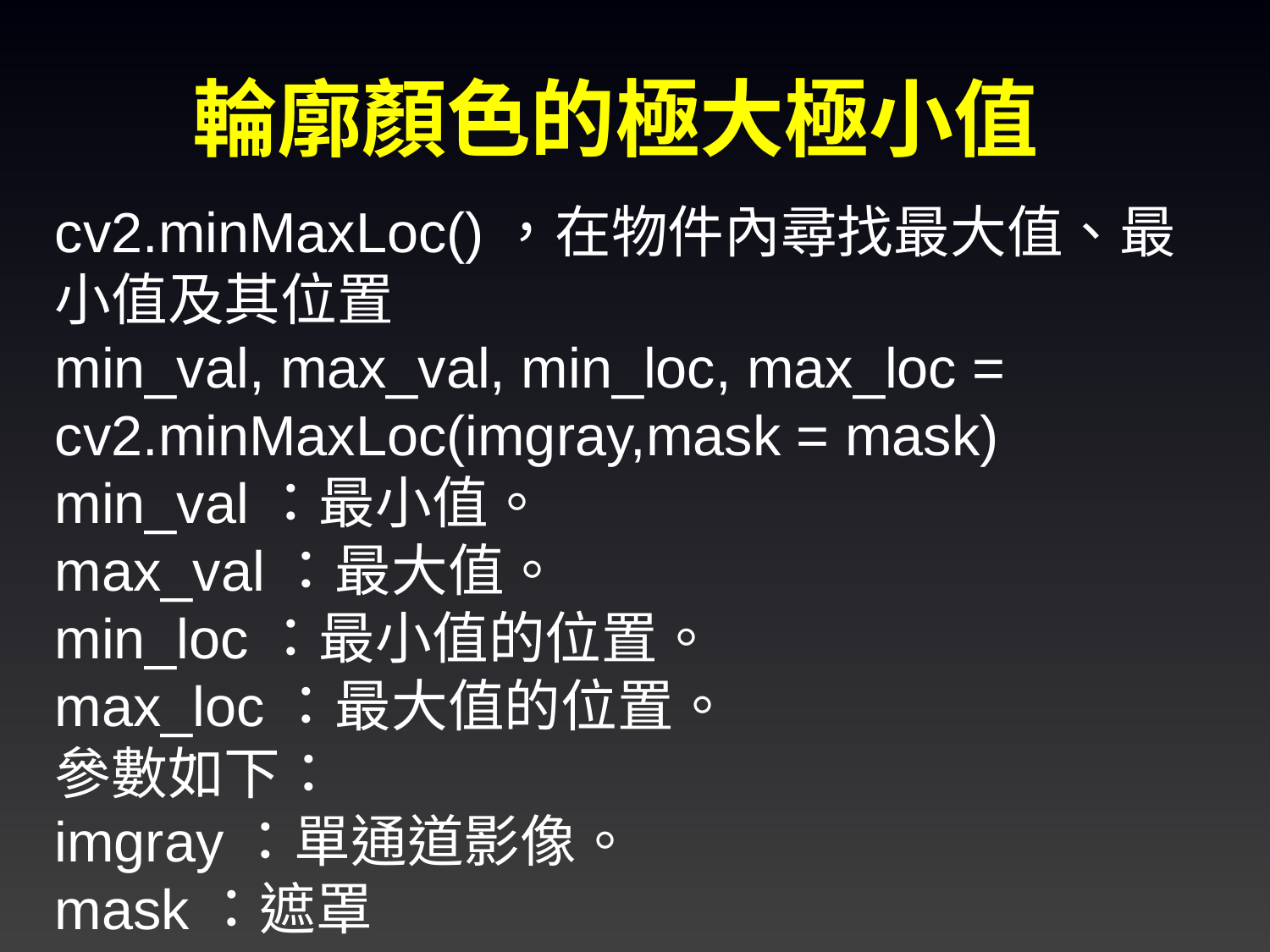

輪廓顏色的極大極小值
cv2.minMaxLoc()，在物件內尋找最大值、最小值及其位置
min_val, max_val, min_loc, max_loc = cv2.minMaxLoc(imgray,mask = mask)
min_val：最小值。
max_val：最大值。
min_loc：最小值的位置。
max_loc：最大值的位置。
參數如下：
imgray：單通道影像。
mask：遮罩